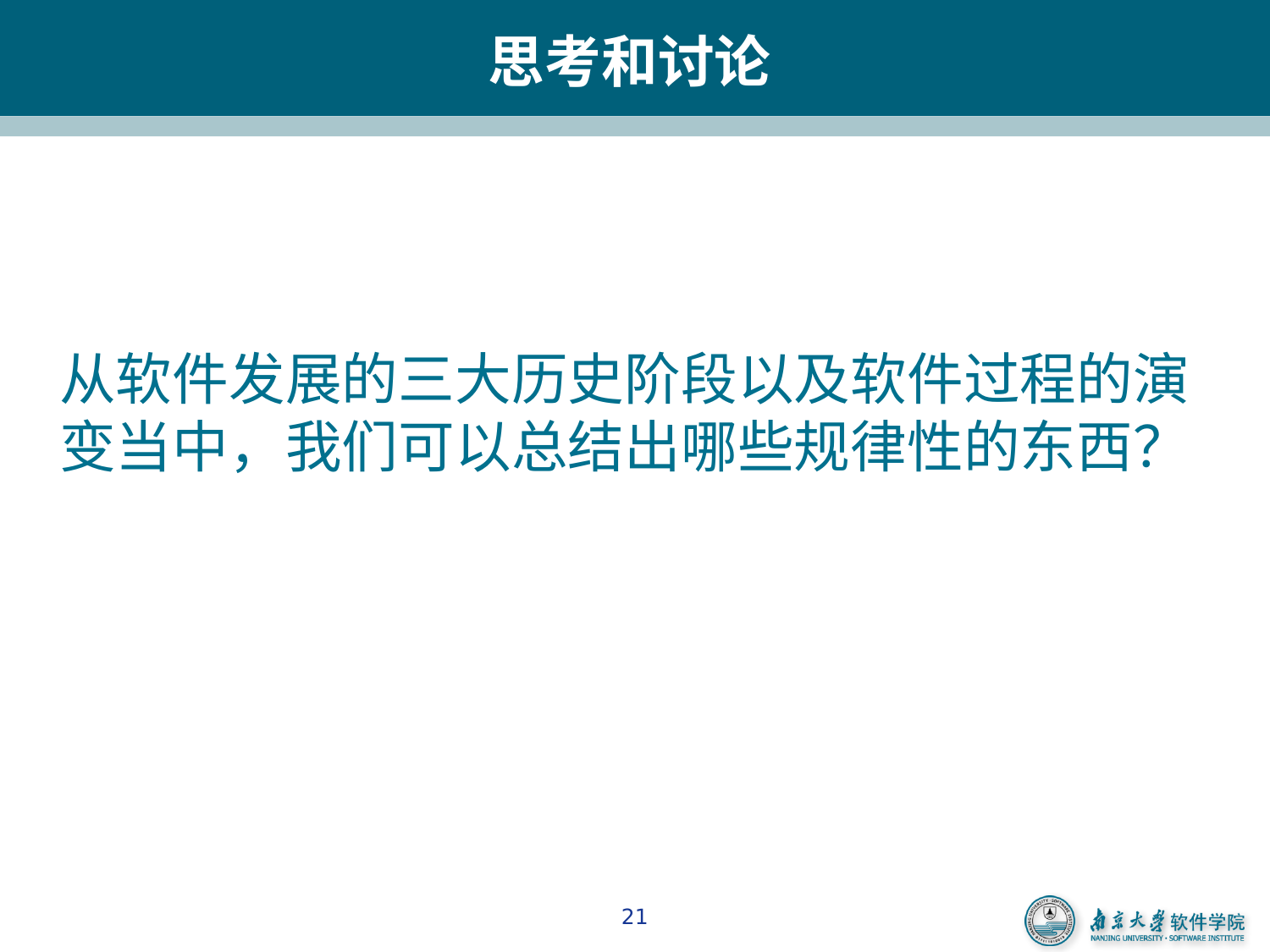

# 思考和讨论

从软件发展的三大历史阶段以及软件过程的演变当中，我们可以总结出哪些规律性的东西？

21